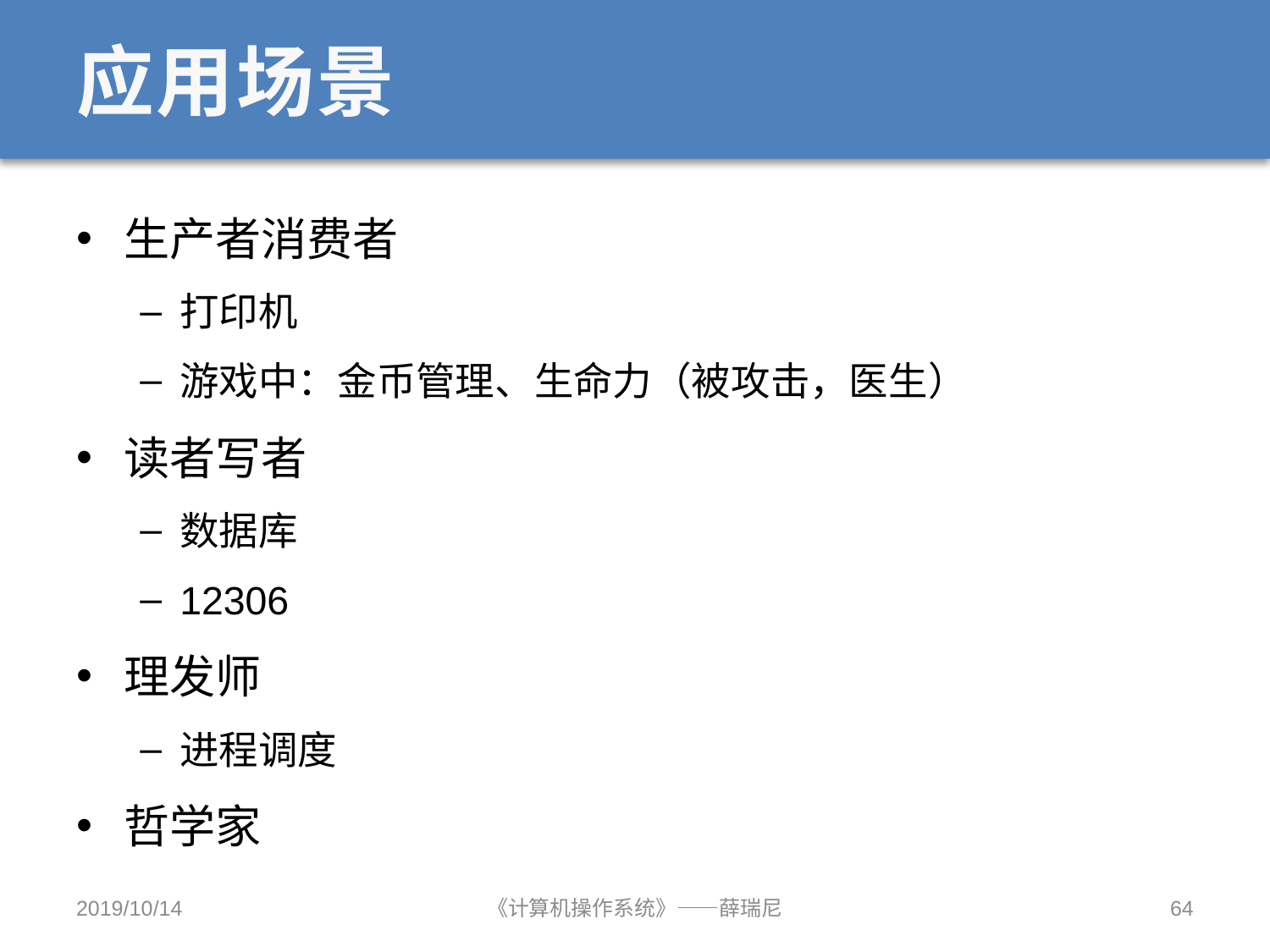

# 应用场景
生产者消费者
打印机
游戏中：金币管理、生命力（被攻击，医生）
读者写者
数据库
12306
理发师
进程调度
哲学家

2019/10/14
《计算机操作系统》——薛瑞尼
64